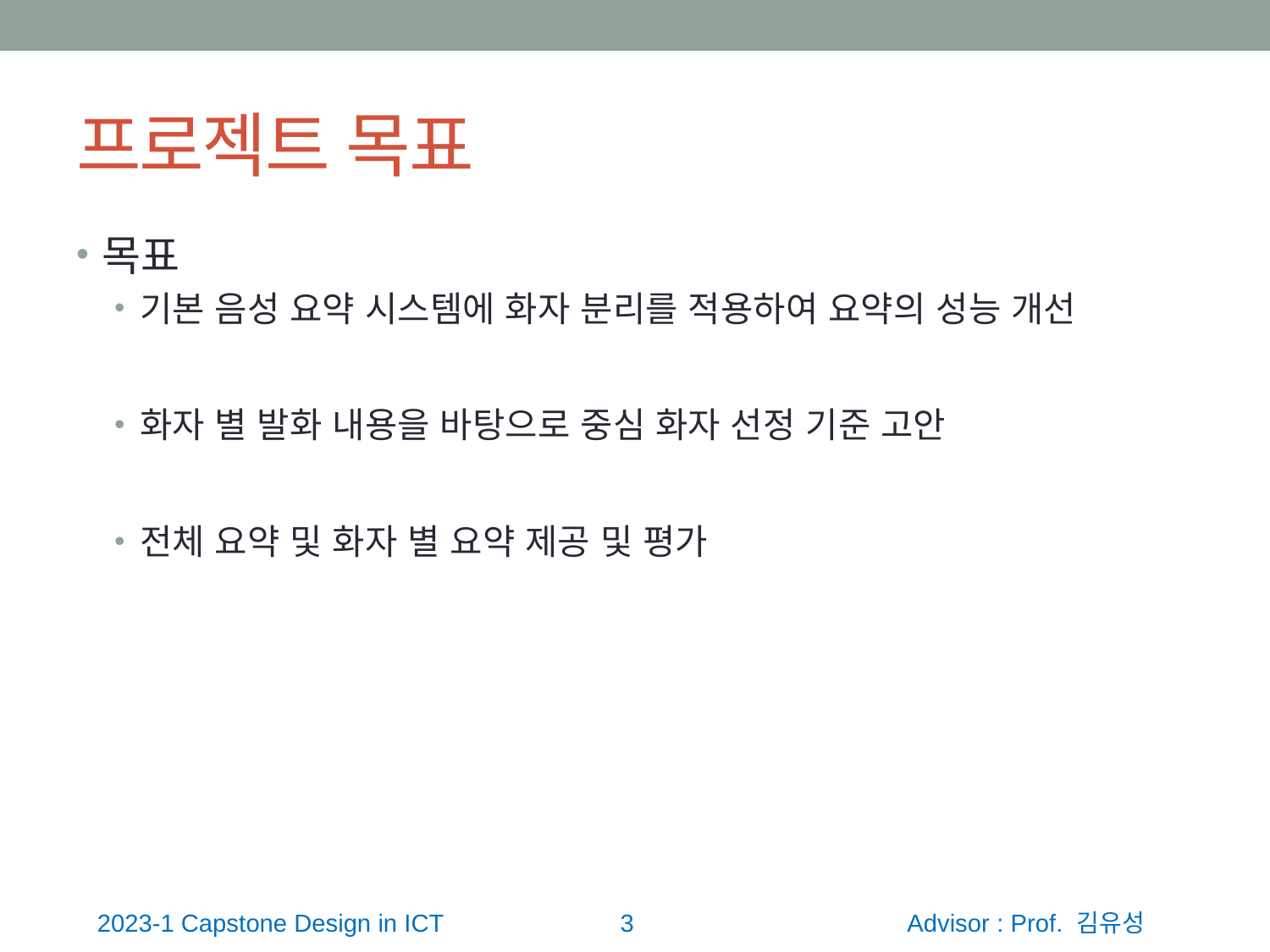

# 프로젝트 목표
목표
기본 음성 요약 시스템에 화자 분리를 적용하여 요약의 성능 개선

화자 별 발화 내용을 바탕으로 중심 화자 선정 기준 고안

전체 요약 및 화자 별 요약 제공 및 평가